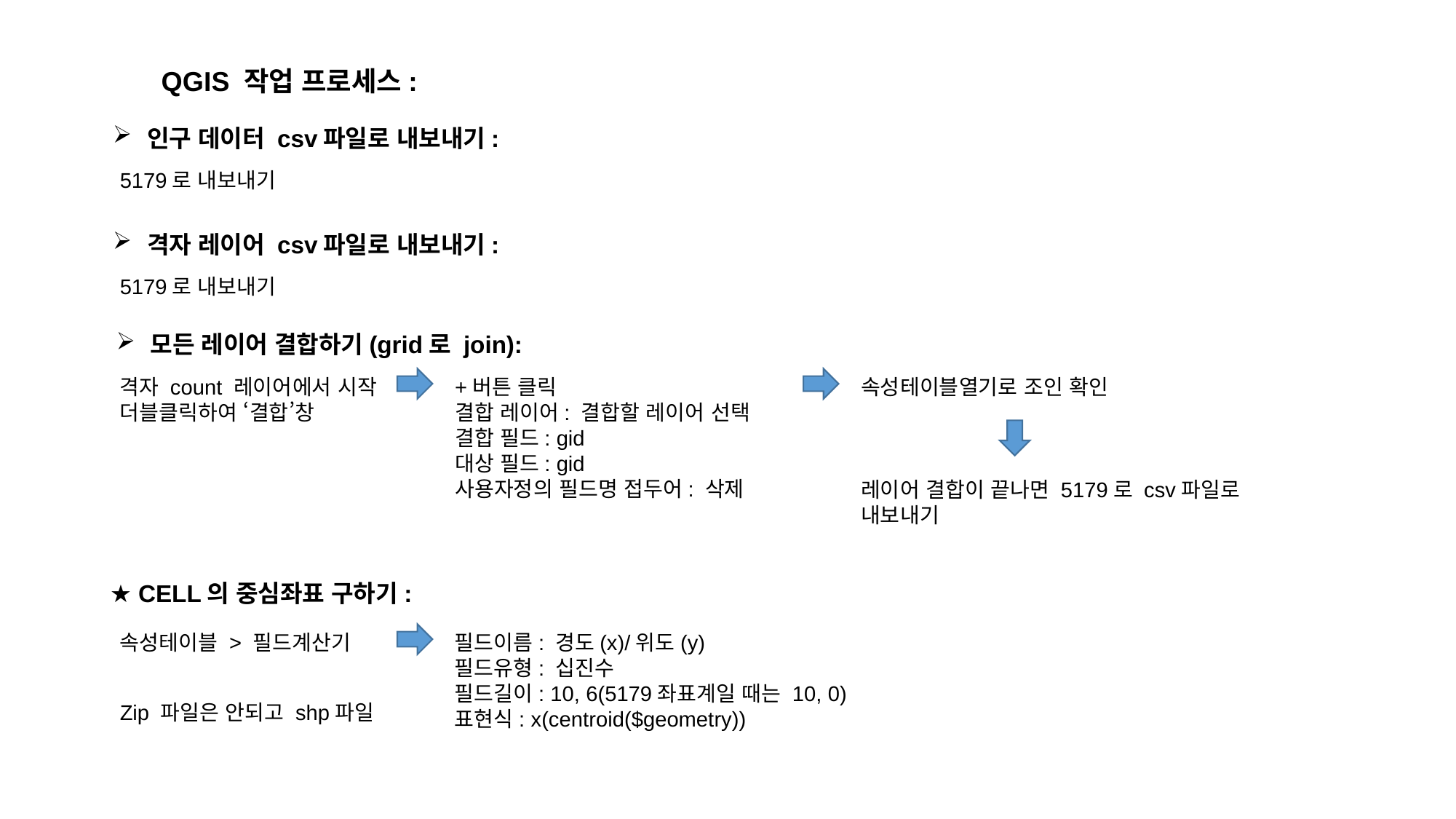

QGIS 작업 프로세스:
인구 데이터 csv파일로 내보내기:
5179로 내보내기
격자 레이어 csv파일로 내보내기:
5179로 내보내기
모든 레이어 결합하기(grid로 join):
격자 count 레이어에서 시작
더블클릭하여 ‘결합’창
+버튼 클릭
결합 레이어: 결합할 레이어 선택
결합 필드: gid
대상 필드: gid
사용자정의 필드명 접두어: 삭제
속성테이블열기로 조인 확인

레이어 결합이 끝나면 5179로 csv파일로 내보내기
★ CELL의 중심좌표 구하기:
속성테이블 > 필드계산기
필드이름: 경도(x)/위도(y)
필드유형: 십진수
필드길이: 10, 6(5179좌표계일 때는 10, 0)
표현식: x(centroid($geometry))

Zip 파일은 안되고 shp파일